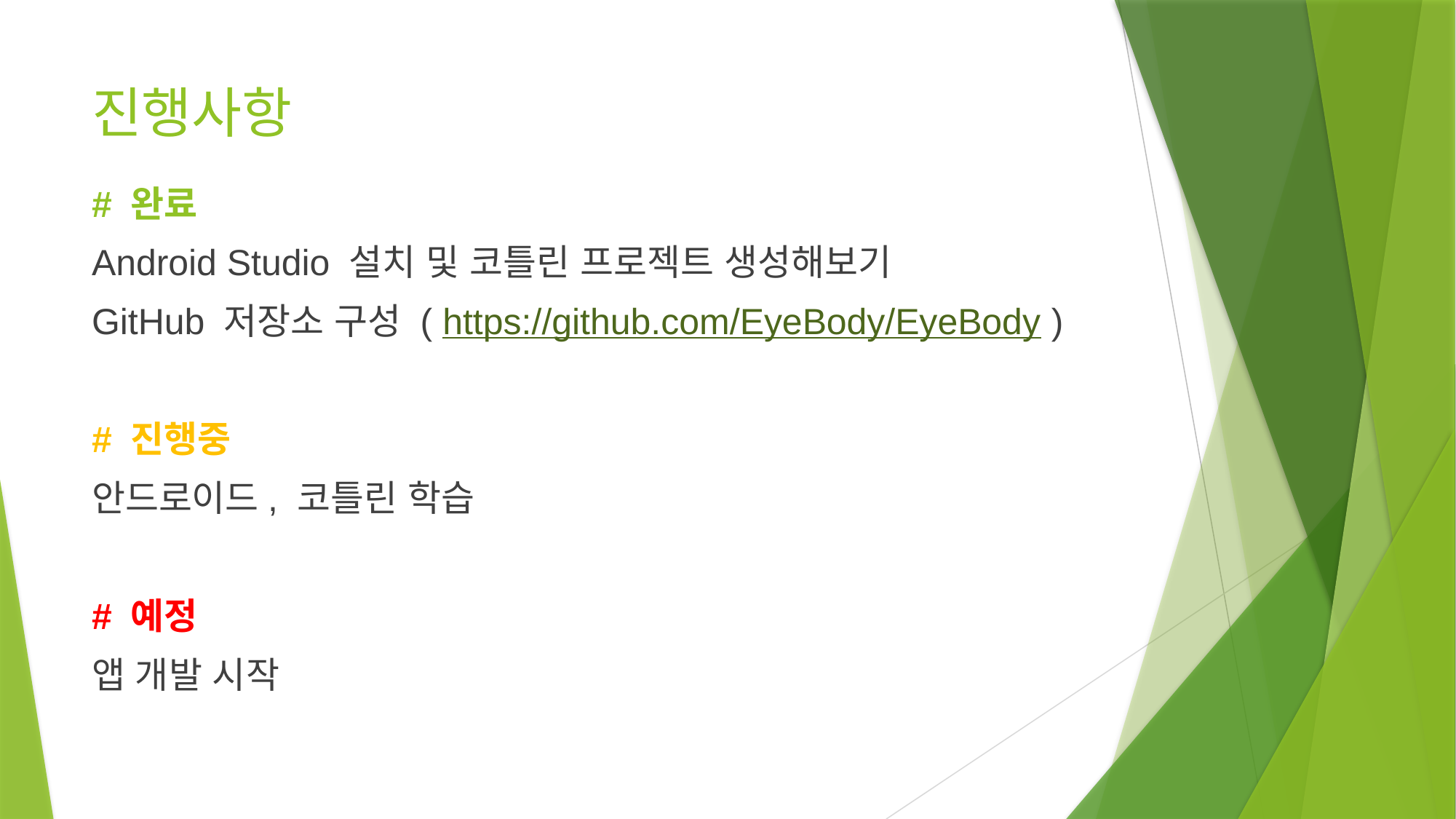

# 진행사항
# 완료
Android Studio 설치 및 코틀린 프로젝트 생성해보기
GitHub 저장소 구성 ( https://github.com/EyeBody/EyeBody )

# 진행중
안드로이드, 코틀린 학습

# 예정
앱 개발 시작